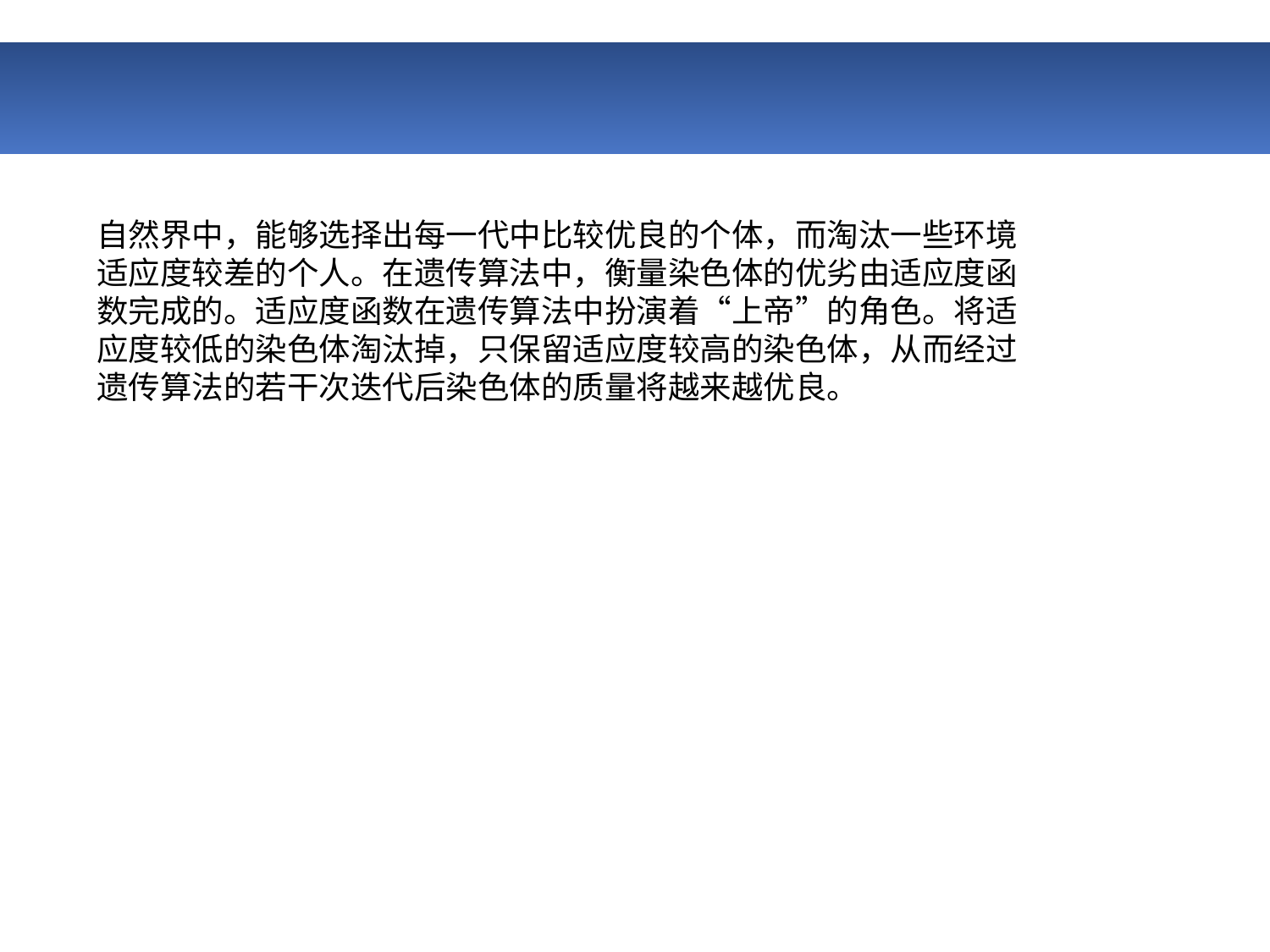

#
自然界中，能够选择出每一代中比较优良的个体，而淘汰一些环境适应度较差的个人。在遗传算法中，衡量染色体的优劣由适应度函数完成的。适应度函数在遗传算法中扮演着“上帝”的角色。将适应度较低的染色体淘汰掉，只保留适应度较高的染色体，从而经过遗传算法的若干次迭代后染色体的质量将越来越优良。